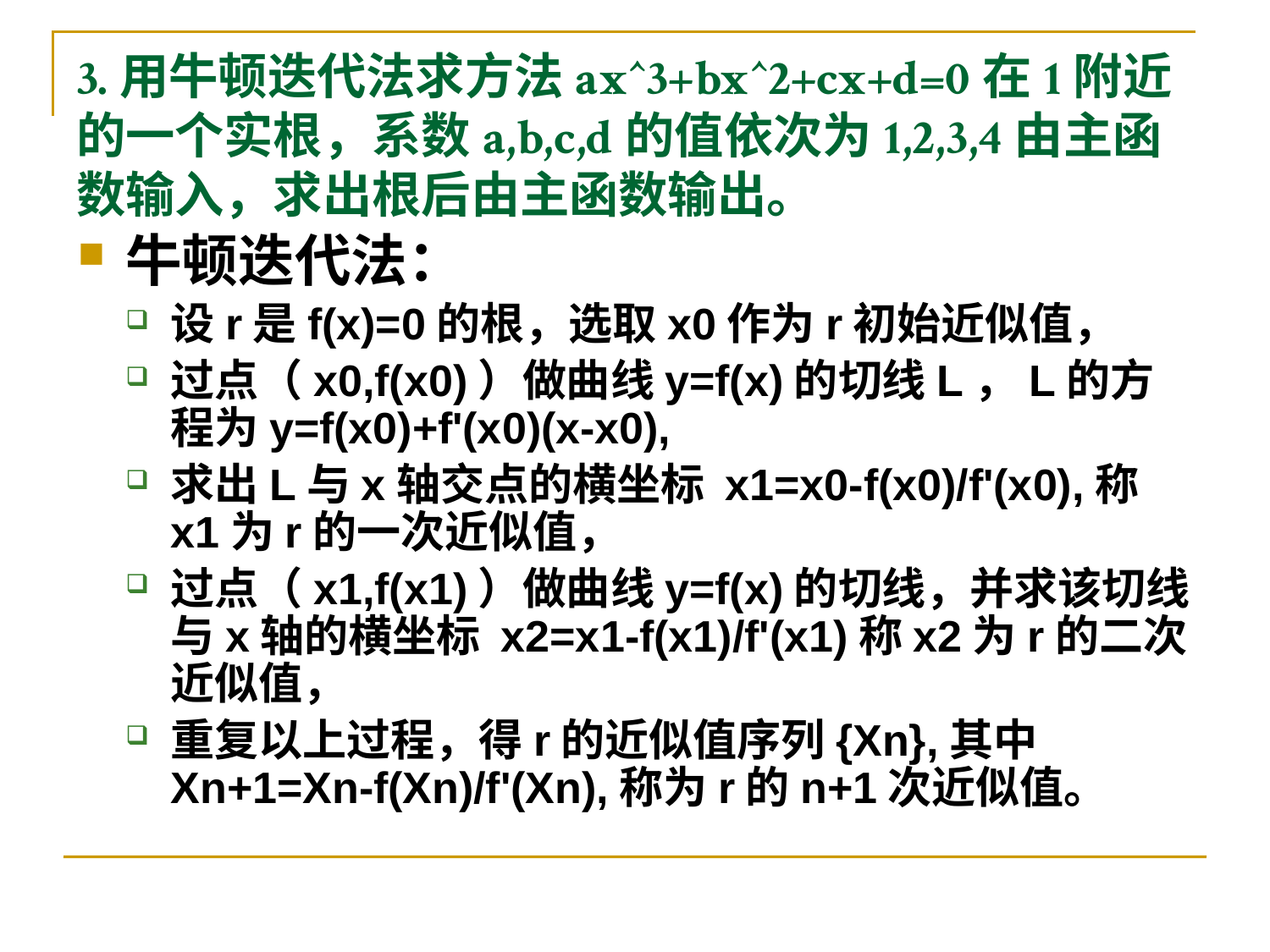

# 3.用牛顿迭代法求方法ax^3+bx^2+cx+d=0在1附近的一个实根，系数a,b,c,d的值依次为1,2,3,4由主函数输入，求出根后由主函数输出。
牛顿迭代法：
设r是f(x)=0的根，选取x0作为r初始近似值，
过点（x0,f(x0)）做曲线y=f(x)的切线L，L的方程为y=f(x0)+f'(x0)(x-x0),
求出L与x轴交点的横坐标 x1=x0-f(x0)/f'(x0),称x1为r的一次近似值，
过点（x1,f(x1)）做曲线y=f(x)的切线，并求该切线与x轴的横坐标 x2=x1-f(x1)/f'(x1)称x2为r的二次近似值，
重复以上过程，得r的近似值序列{Xn},其中Xn+1=Xn-f(Xn)/f'(Xn),称为r的n+1次近似值。